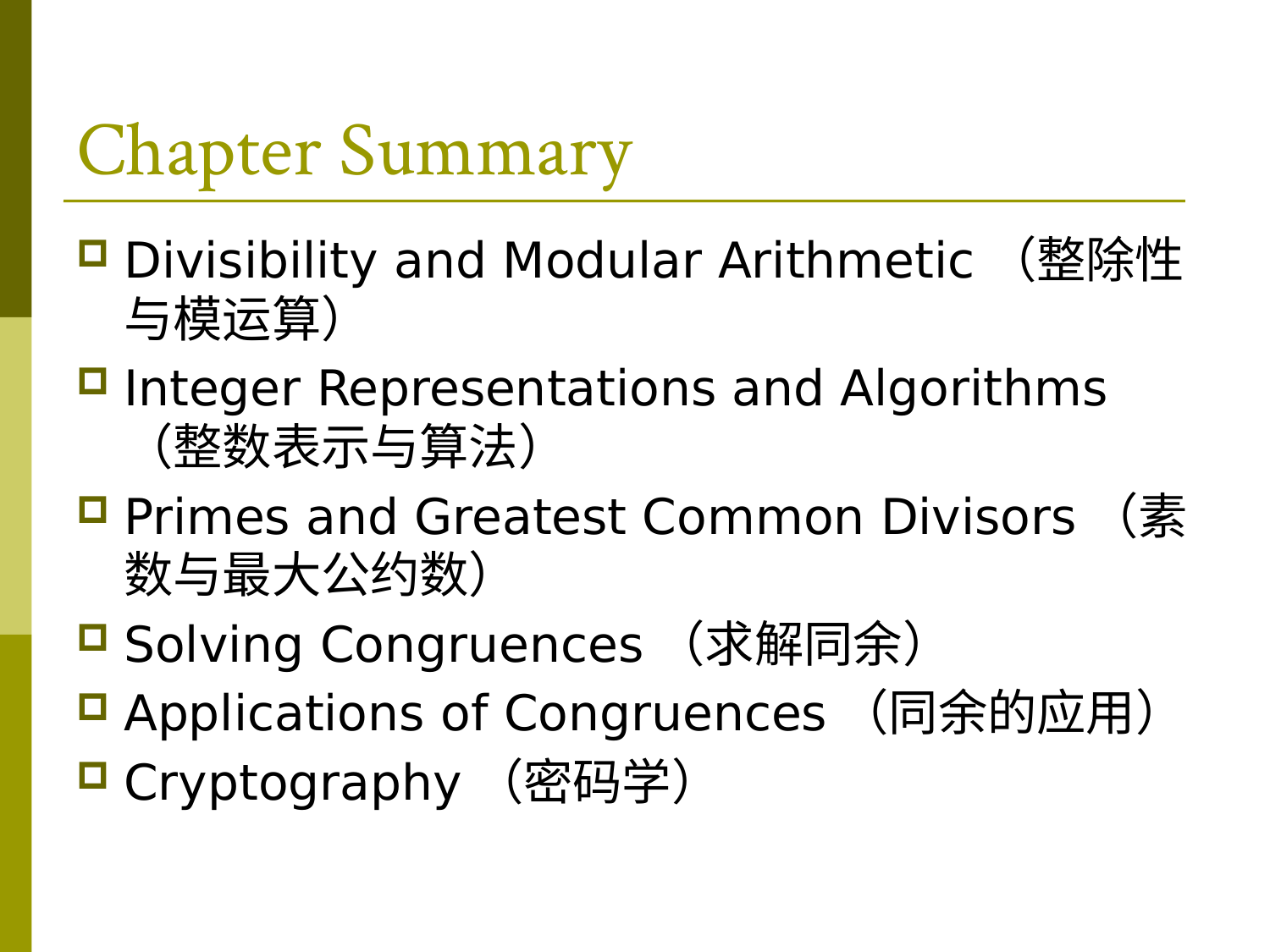

# Chapter Summary
Divisibility and Modular Arithmetic（整除性与模运算）
Integer Representations and Algorithms（整数表示与算法）
Primes and Greatest Common Divisors（素数与最大公约数）
Solving Congruences（求解同余）
Applications of Congruences（同余的应用）
Cryptography（密码学）